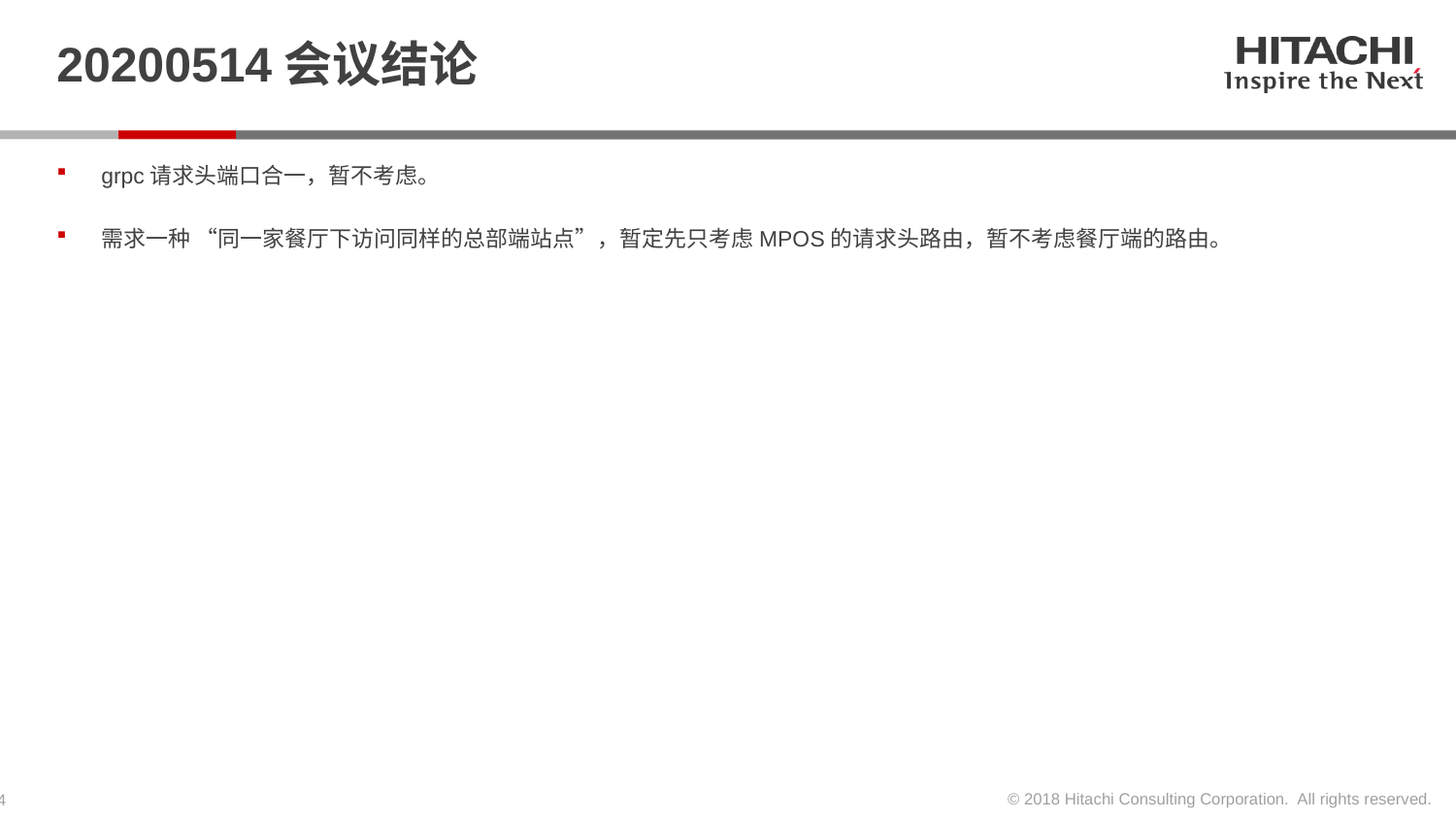

# 20200514会议结论
grpc请求头端口合一，暂不考虑。
需求一种 “同一家餐厅下访问同样的总部端站点”，暂定先只考虑MPOS的请求头路由，暂不考虑餐厅端的路由。